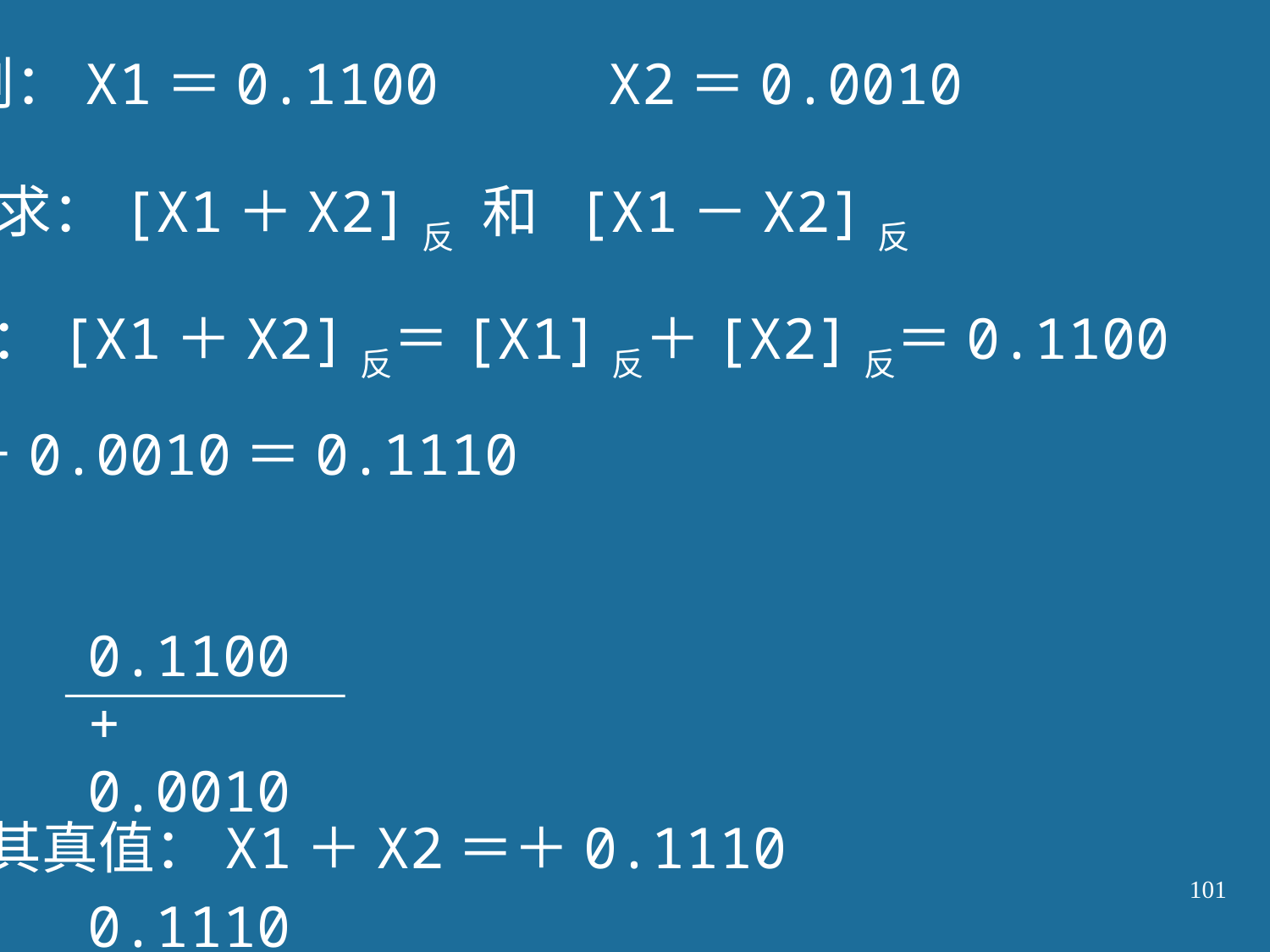

例：X1＝0.1100     X2＝0.0010
求：[X1＋X2]反   和  [X1－X2]反
解：[X1＋X2]反＝[X1]反＋[X2]反＝0.1100
＋0.0010＝0.1110
  0.1100
+ 0.0010
  0.1110

其真值：X1＋X2＝＋0.1110
101